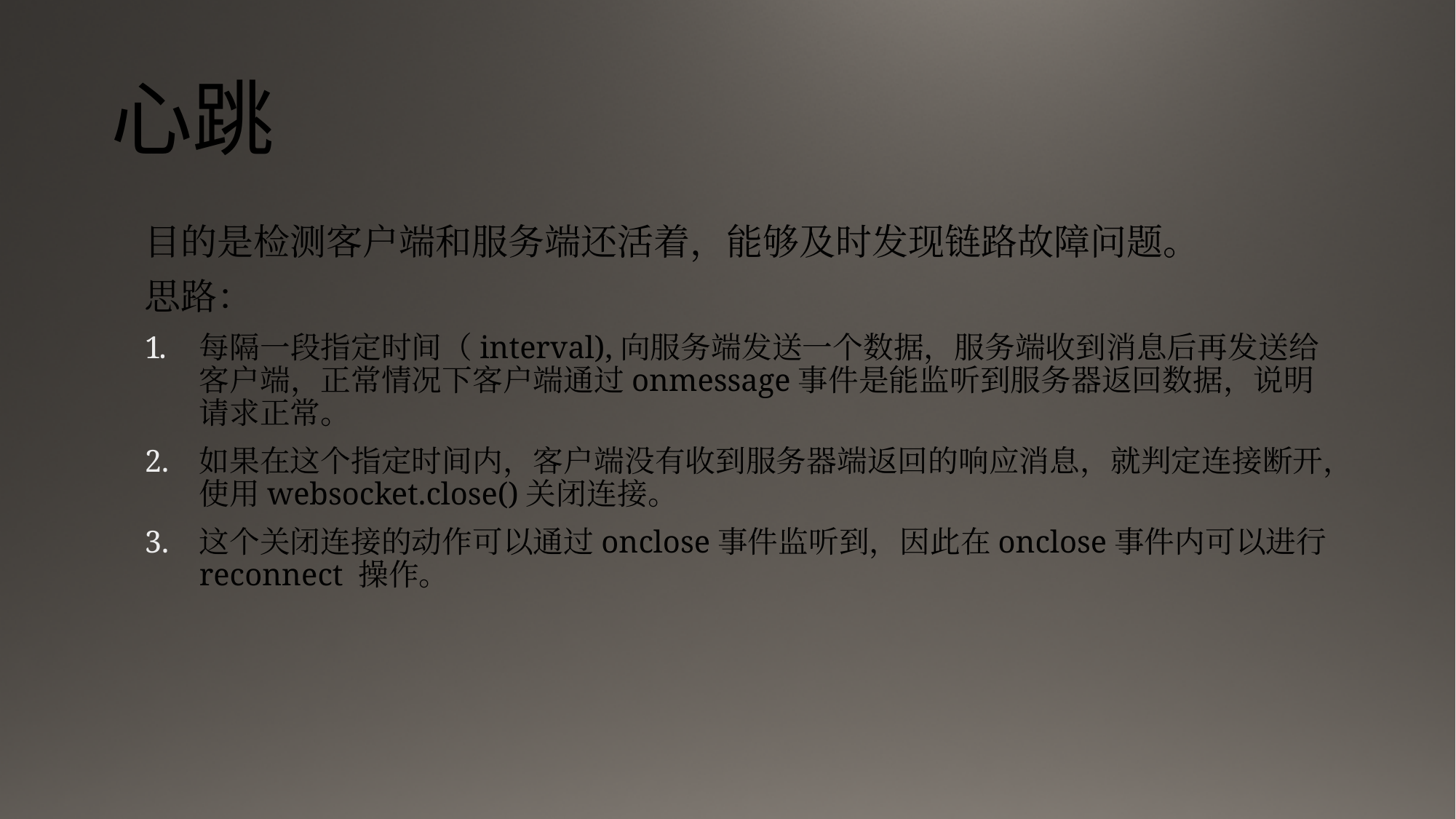

# 心跳
目的是检测客户端和服务端还活着，能够及时发现链路故障问题。
思路：
每隔一段指定时间（interval),向服务端发送一个数据，服务端收到消息后再发送给客户端，正常情况下客户端通过onmessage事件是能监听到服务器返回数据，说明请求正常。
如果在这个指定时间内，客户端没有收到服务器端返回的响应消息，就判定连接断开，使用websocket.close()关闭连接。
这个关闭连接的动作可以通过onclose事件监听到，因此在onclose事件内可以进行reconnect 操作。